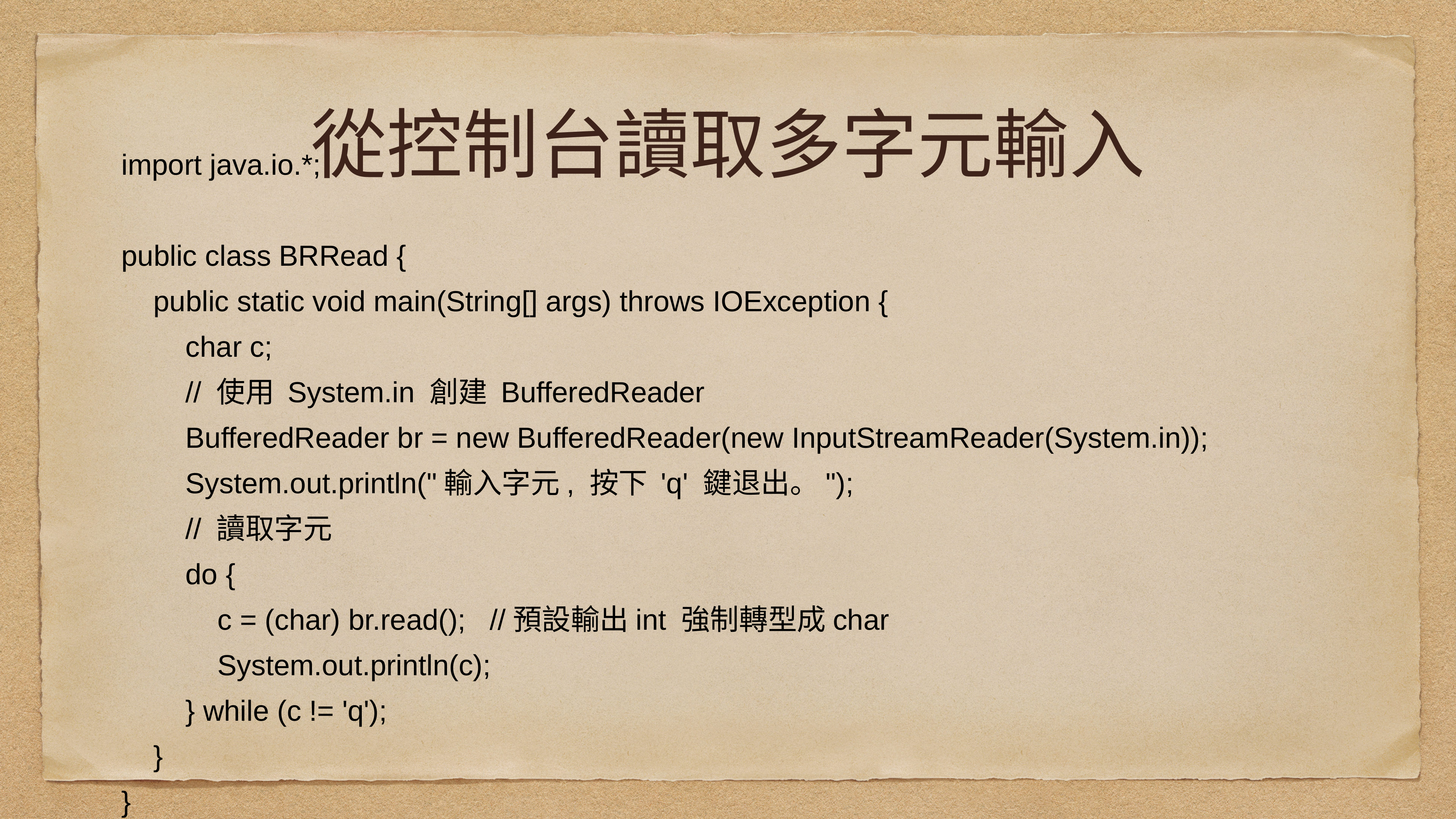

# 從控制台讀取多字元輸入
import java.io.*;

public class BRRead {
    public static void main(String[] args) throws IOException {
        char c;
        // 使用 System.in 創建 BufferedReader
        BufferedReader br = new BufferedReader(new InputStreamReader(System.in));
        System.out.println("輸入字元, 按下 'q' 鍵退出。");
        // 讀取字元
        do {
            c = (char) br.read();   //預設輸出int 強制轉型成char
            System.out.println(c);
        } while (c != 'q');
    }
}